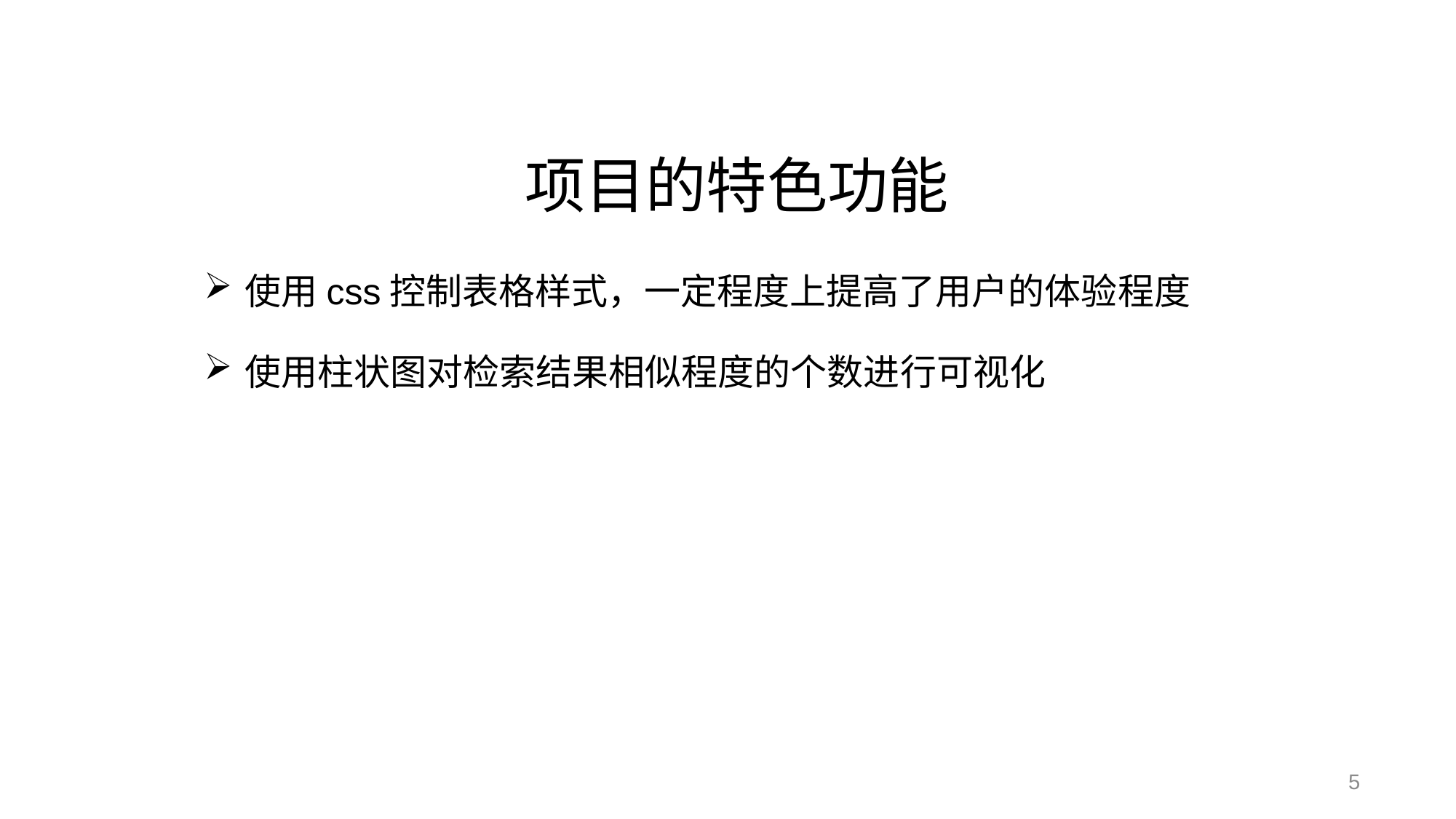

# 项目的特色功能
使用css控制表格样式，一定程度上提高了用户的体验程度
使用柱状图对检索结果相似程度的个数进行可视化

5